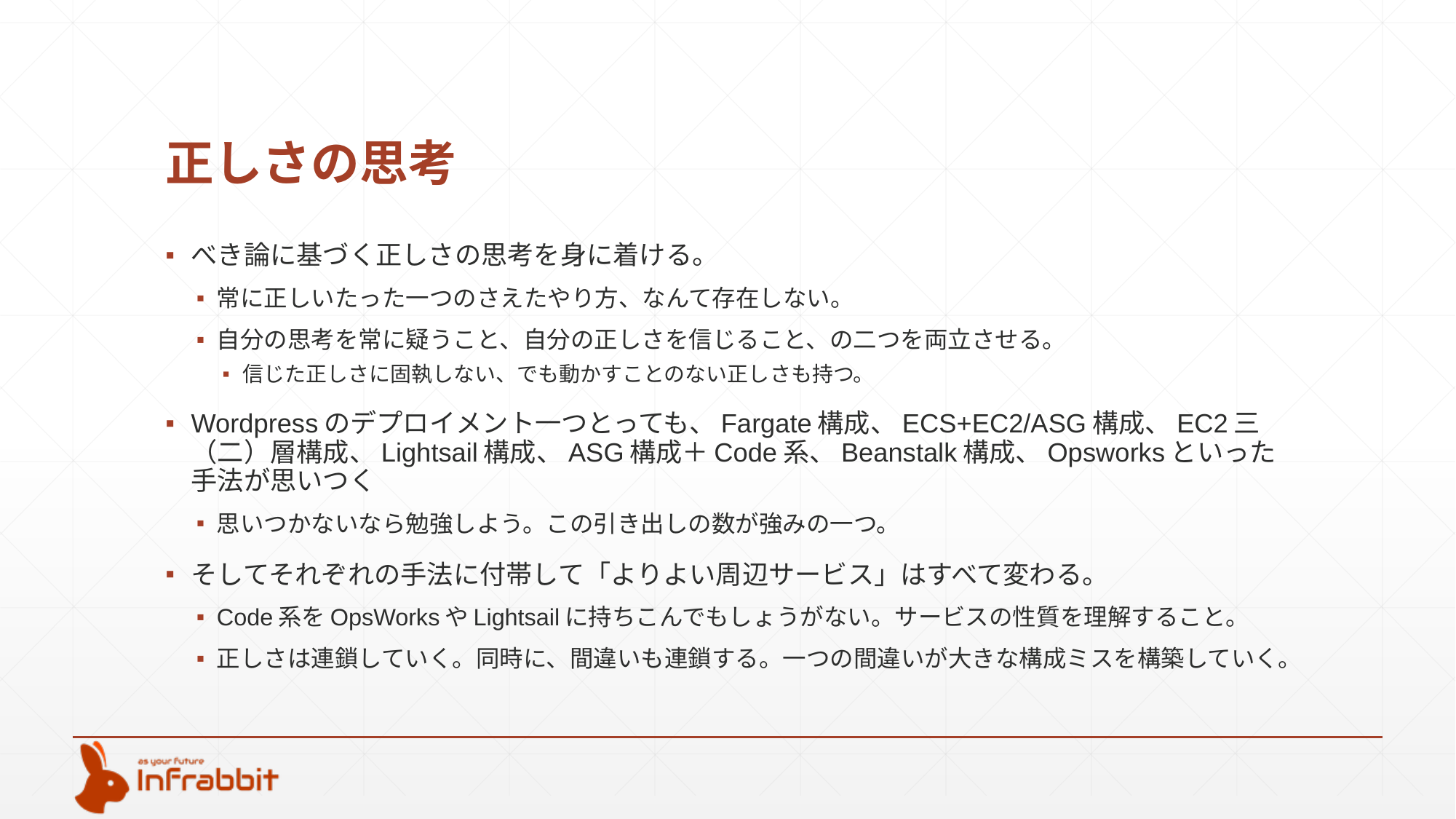

# 正しさの思考
べき論に基づく正しさの思考を身に着ける。
常に正しいたった一つのさえたやり方、なんて存在しない。
自分の思考を常に疑うこと、自分の正しさを信じること、の二つを両立させる。
信じた正しさに固執しない、でも動かすことのない正しさも持つ。
Wordpressのデプロイメント一つとっても、Fargate構成、ECS+EC2/ASG構成、EC2三（二）層構成、Lightsail構成、ASG構成＋Code系、Beanstalk構成、Opsworksといった手法が思いつく
思いつかないなら勉強しよう。この引き出しの数が強みの一つ。
そしてそれぞれの手法に付帯して「よりよい周辺サービス」はすべて変わる。
Code系をOpsWorksやLightsailに持ちこんでもしょうがない。サービスの性質を理解すること。
正しさは連鎖していく。同時に、間違いも連鎖する。一つの間違いが大きな構成ミスを構築していく。